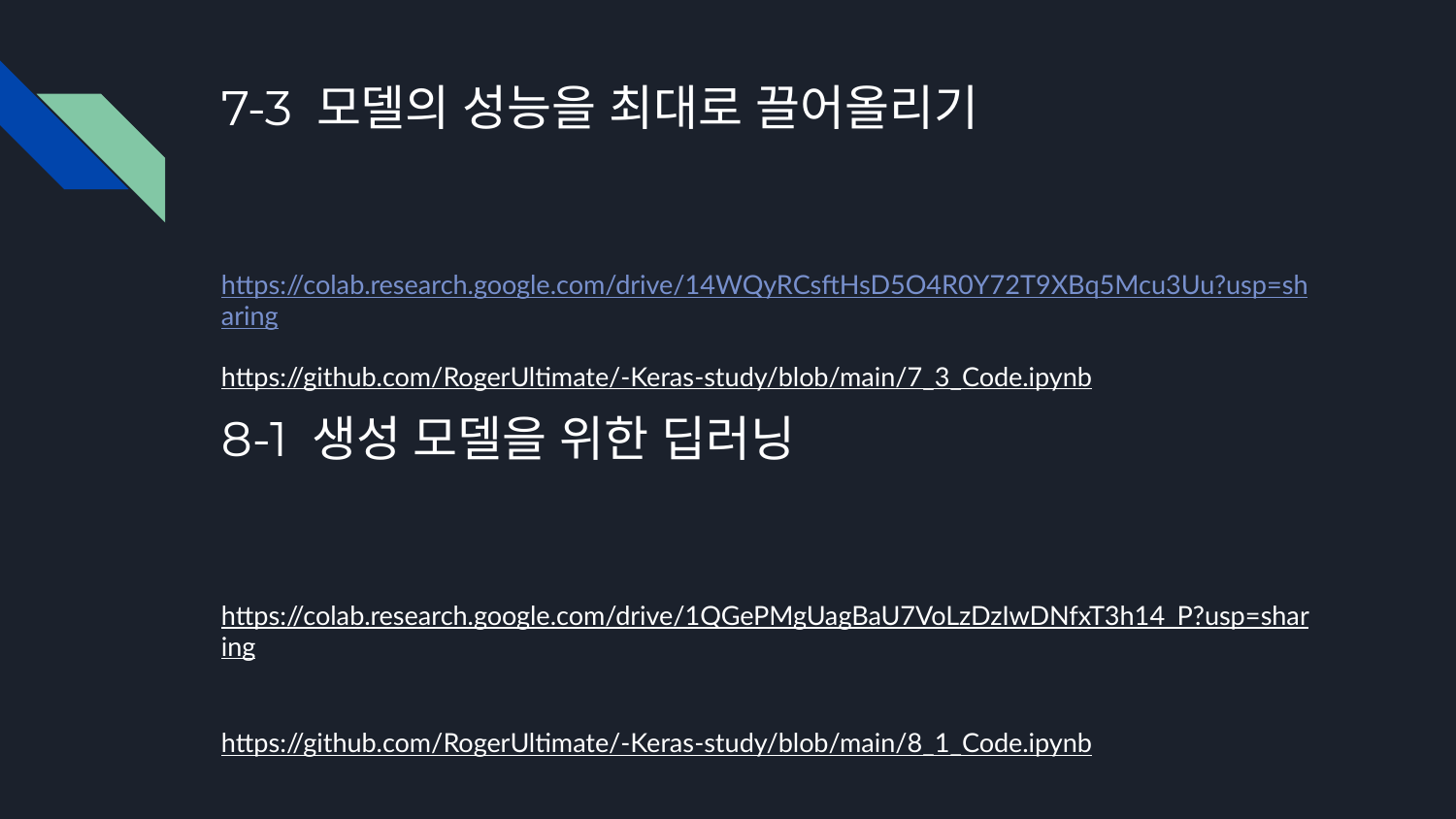

# 7-3 모델의 성능을 최대로 끌어올리기
https://colab.research.google.com/drive/14WQyRCsftHsD5O4R0Y72T9XBq5Mcu3Uu?usp=sharing
https://github.com/RogerUltimate/-Keras-study/blob/main/7_3_Code.ipynb

8-1 생성 모델을 위한 딥러닝
https://colab.research.google.com/drive/1QGePMgUagBaU7VoLzDzIwDNfxT3h14_P?usp=sharing
https://github.com/RogerUltimate/-Keras-study/blob/main/8_1_Code.ipynb